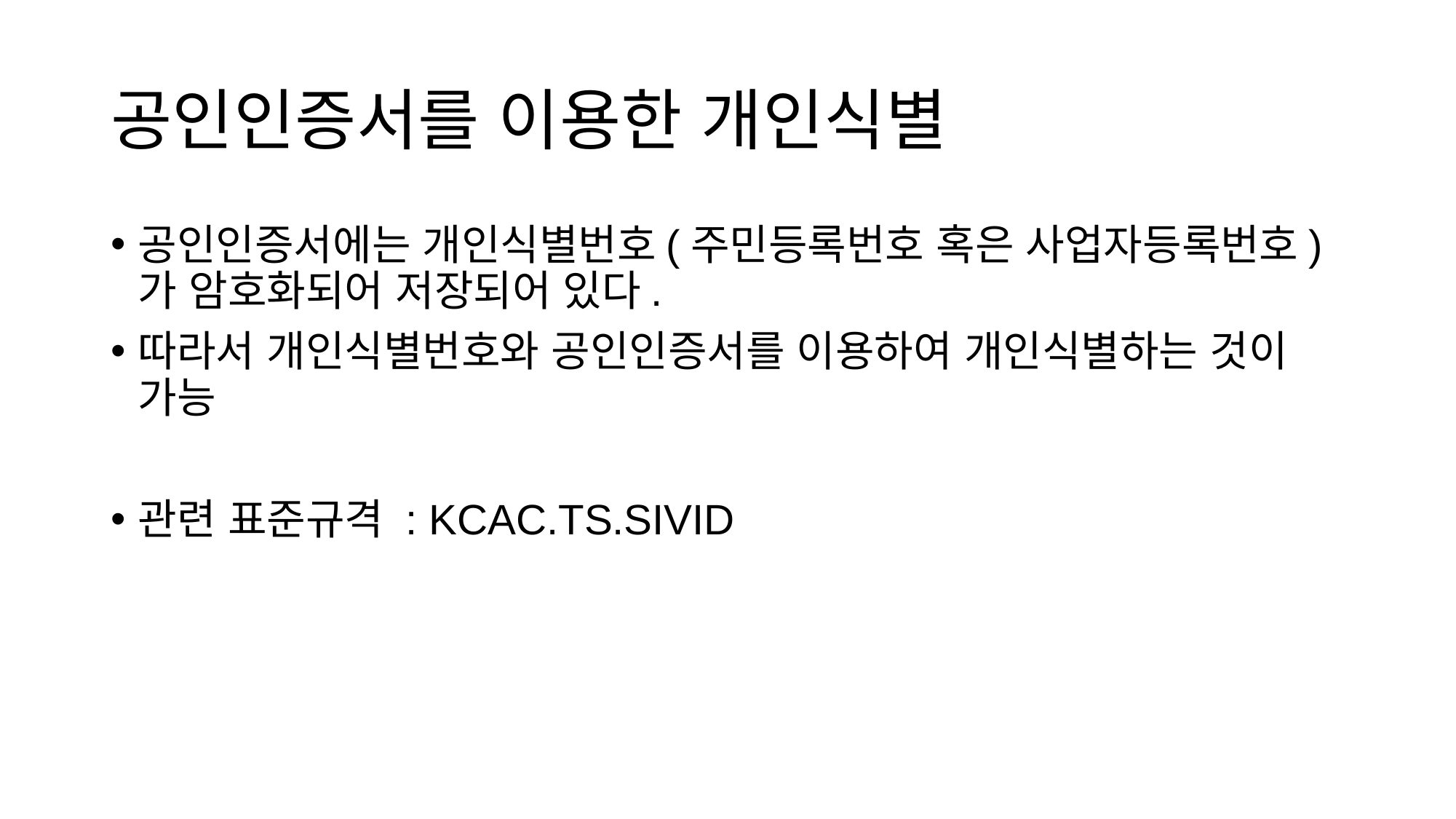

# 공인인증서를 이용한 개인식별
공인인증서에는 개인식별번호(주민등록번호 혹은 사업자등록번호)가 암호화되어 저장되어 있다.
따라서 개인식별번호와 공인인증서를 이용하여 개인식별하는 것이 가능

관련 표준규격 : KCAC.TS.SIVID